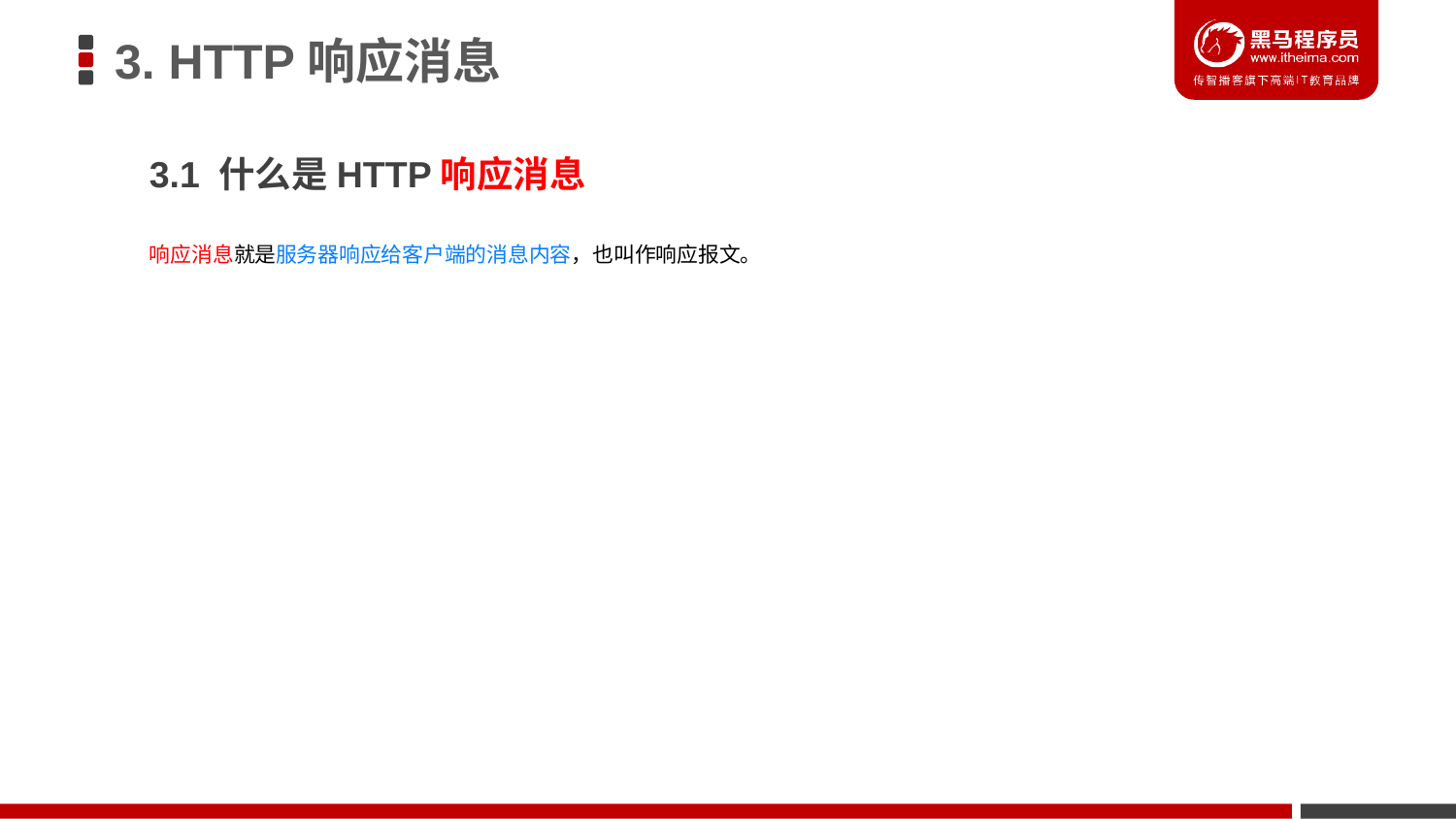

# 3. HTTP响应消息
3.1 什么是HTTP响应消息
响应消息就是服务器响应给客户端的消息内容，也叫作响应报文。